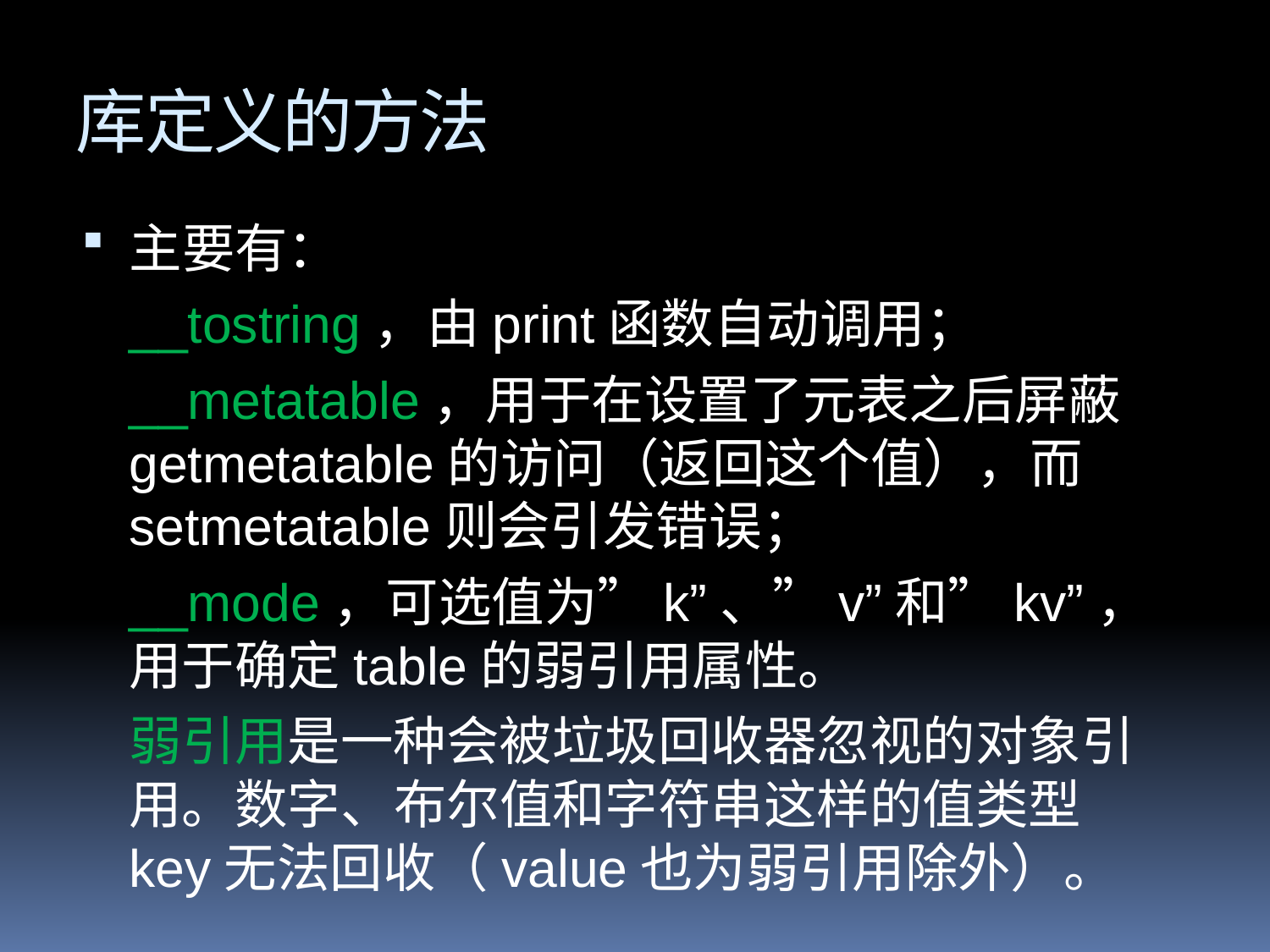

库定义的方法
主要有：
	__tostring，由print函数自动调用；
	__metatable，用于在设置了元表之后屏蔽getmetatable的访问（返回这个值），而setmetatable则会引发错误；
	__mode，可选值为”k”、”v”和”kv”，用于确定table的弱引用属性。
	弱引用是一种会被垃圾回收器忽视的对象引用。数字、布尔值和字符串这样的值类型key无法回收（value也为弱引用除外）。